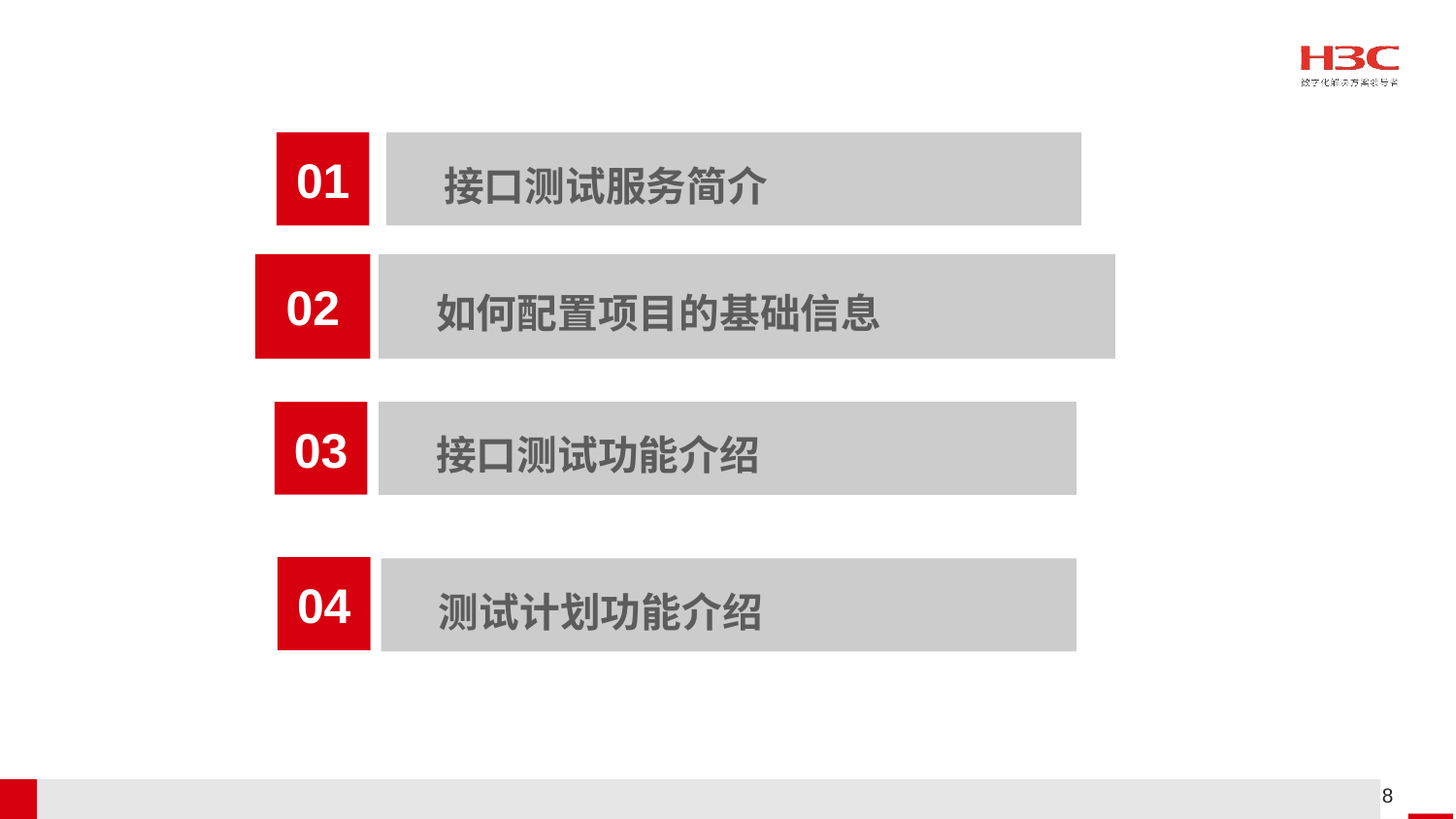

01
接口测试服务简介
02
如何配置项目的基础信息
接口测试功能介绍
03
04
测试计划功能介绍